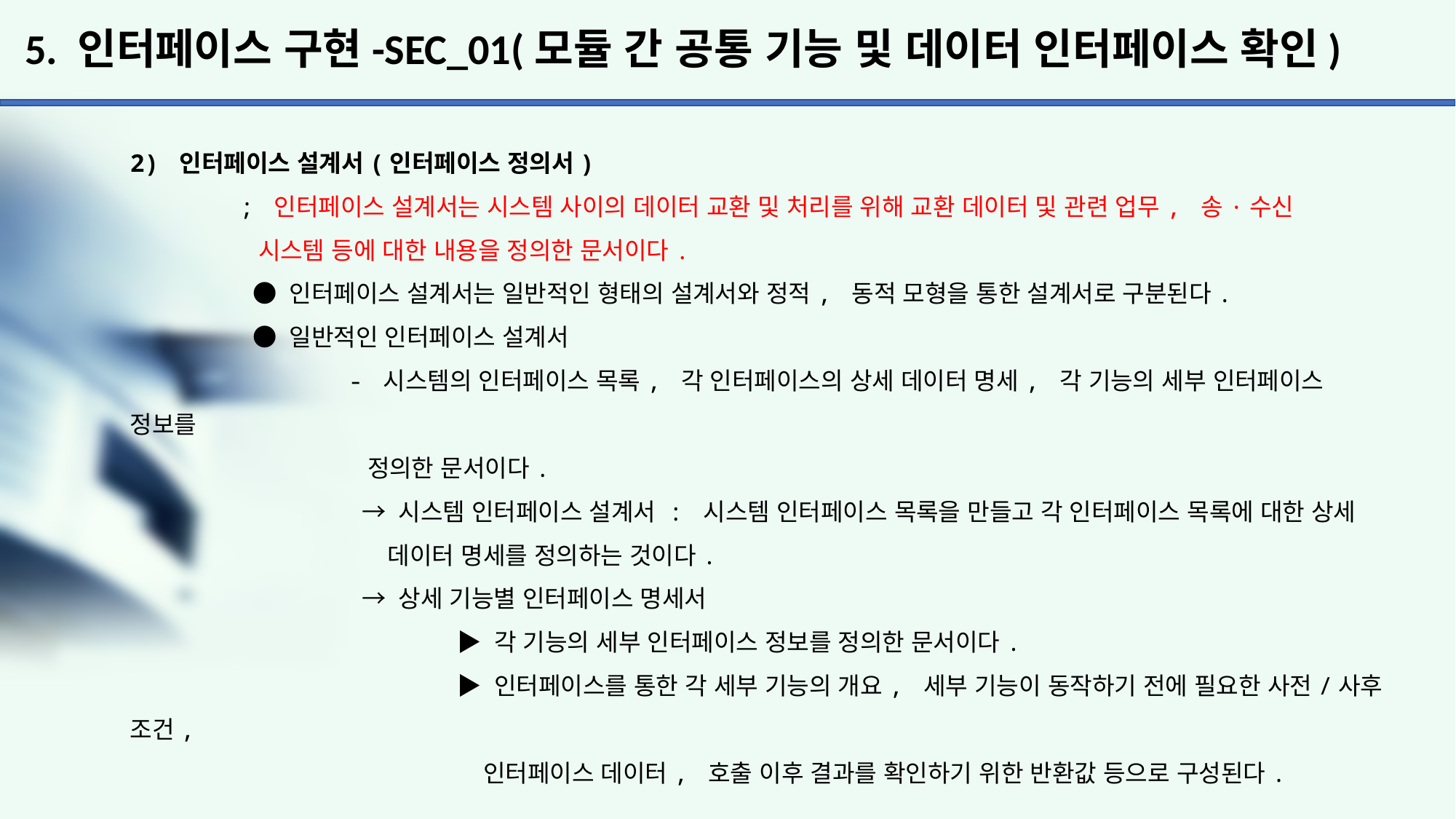

# 5. 인터페이스 구현-SEC_01(모듈 간 공통 기능 및 데이터 인터페이스 확인)
2) 인터페이스 설계서(인터페이스 정의서)
	; 인터페이스 설계서는 시스템 사이의 데이터 교환 및 처리를 위해 교환 데이터 및 관련 업무, 송·수신
	  시스템 등에 대한 내용을 정의한 문서이다.
	  ● 인터페이스 설계서는 일반적인 형태의 설계서와 정적, 동적 모형을 통한 설계서로 구분된다.
	  ● 일반적인 인터페이스 설계서
		- 시스템의 인터페이스 목록, 각 인터페이스의 상세 데이터 명세, 각 기능의 세부 인터페이스 정보를
		  정의한 문서이다.
		  → 시스템 인터페이스 설계서 : 시스템 인터페이스 목록을 만들고 각 인터페이스 목록에 대한 상세
		     데이터 명세를 정의하는 것이다.
		  → 상세 기능별 인터페이스 명세서
			▶ 각 기능의 세부 인터페이스 정보를 정의한 문서이다.
			▶ 인터페이스를 통한 각 세부 기능의 개요, 세부 기능이 동작하기 전에 필요한 사전/사후 조건,
			   인터페이스 데이터, 호출 이후 결과를 확인하기 위한 반환값 등으로 구성된다.